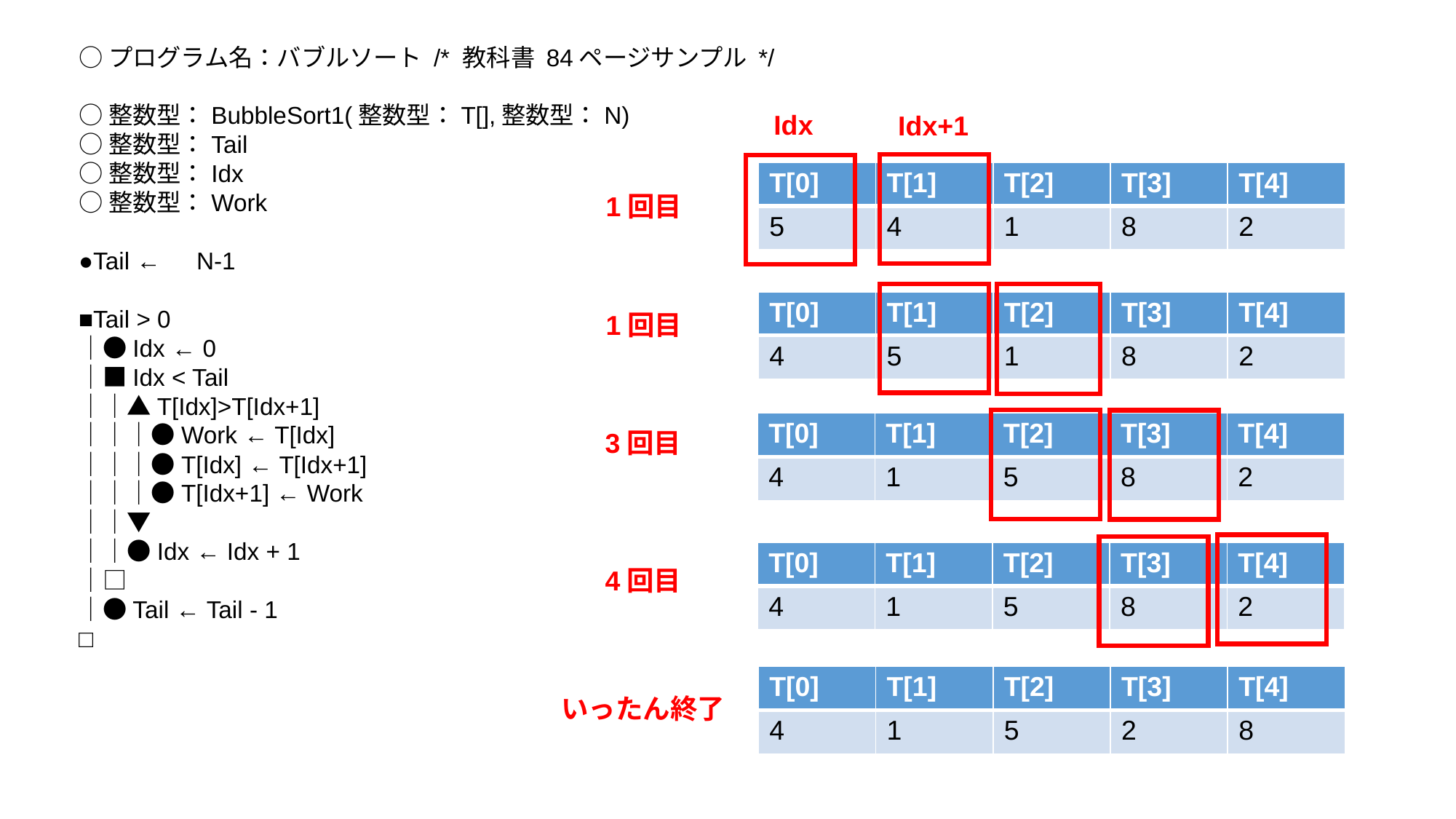

○プログラム名：バブルソート /* 教科書 84ページサンプル */

○整数型：BubbleSort1(整数型：T[],整数型：N)
○整数型：Tail
○整数型：Idx
○整数型：Work

●Tail ←　N-1

■Tail > 0
｜●Idx ← 0
｜■Idx < Tail
｜｜▲T[Idx]>T[Idx+1]
｜｜｜●Work ← T[Idx]
｜｜｜●T[Idx] ← T[Idx+1]
｜｜｜●T[Idx+1] ← Work
｜｜▼
｜｜●Idx ← Idx + 1
｜□
｜●Tail ← Tail - 1
□

Idx
Idx+1

| T[0] | T[1] | T[2] | T[3] | T[4] |
| --- | --- | --- | --- | --- |
| 5 | 4 | 1 | 8 | 2 |
1回目

| T[0] | T[1] | T[2] | T[3] | T[4] |
| --- | --- | --- | --- | --- |
| 4 | 5 | 1 | 8 | 2 |
1回目

| T[0] | T[1] | T[2] | T[3] | T[4] |
| --- | --- | --- | --- | --- |
| 4 | 1 | 5 | 8 | 2 |
3回目

| T[0] | T[1] | T[2] | T[3] | T[4] |
| --- | --- | --- | --- | --- |
| 4 | 1 | 5 | 8 | 2 |
4回目
| T[0] | T[1] | T[2] | T[3] | T[4] |
| --- | --- | --- | --- | --- |
| 4 | 1 | 5 | 2 | 8 |
いったん終了